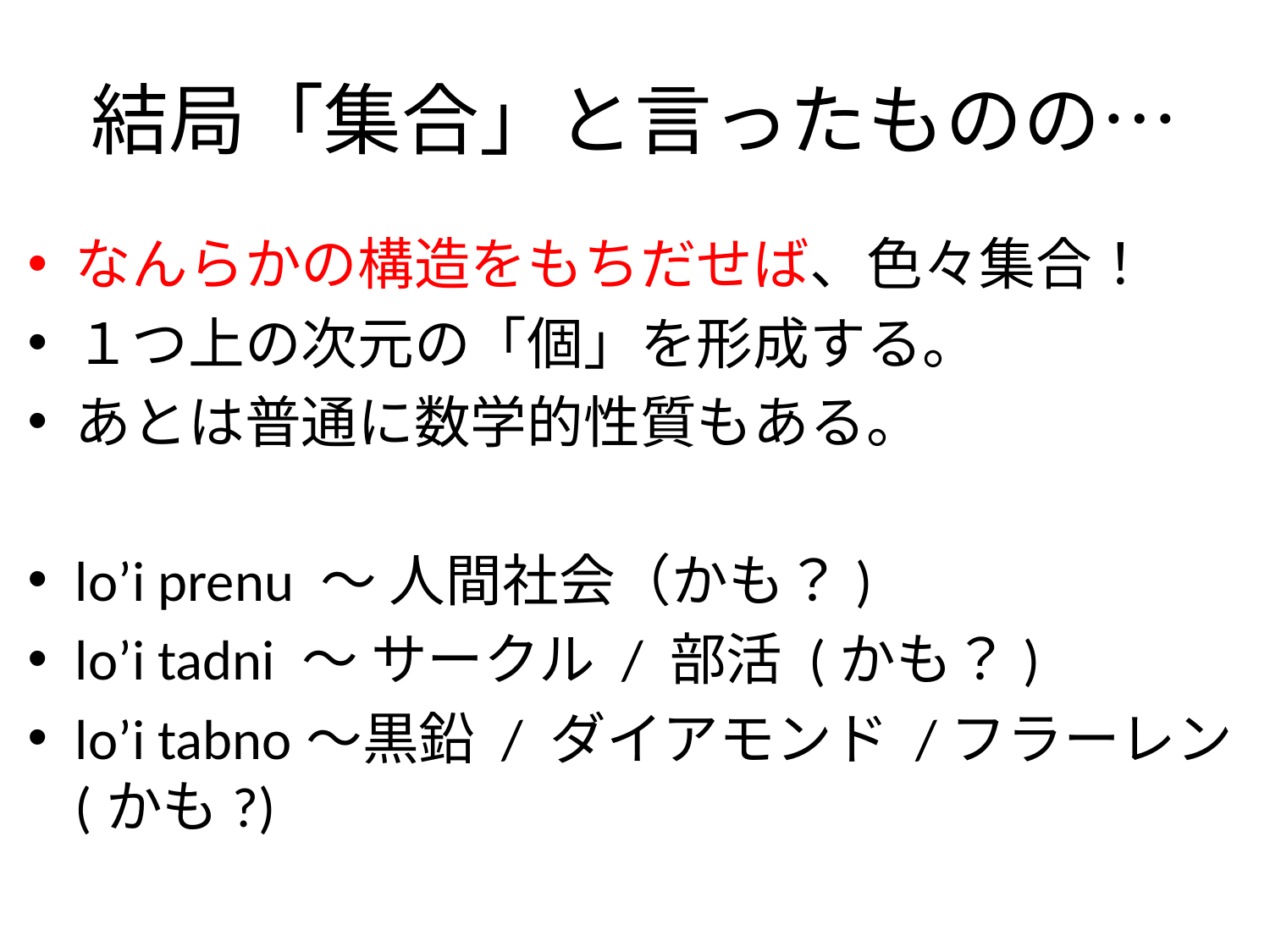

# 結局「集合」と言ったものの…
なんらかの構造をもちだせば、色々集合！
１つ上の次元の「個」を形成する。
あとは普通に数学的性質もある。

lo’i prenu ～ 人間社会（かも？)
lo’i tadni ～ サークル / 部活 (かも？)
lo’i tabno～黒鉛 / ダイアモンド /フラーレン (かも?)